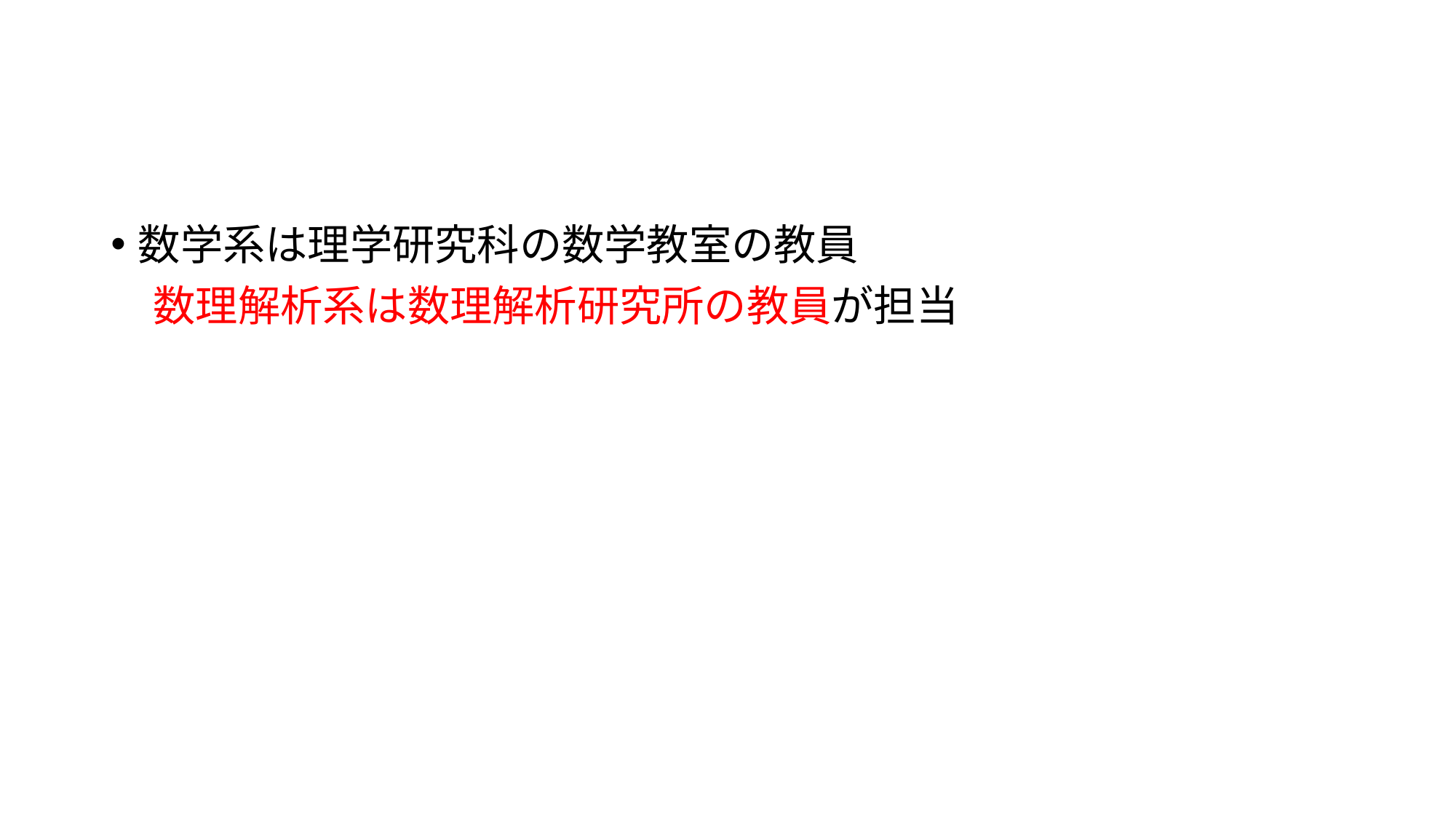

#
数学系は理学研究科の数学教室の教員
　数理解析系は数理解析研究所の教員が担当